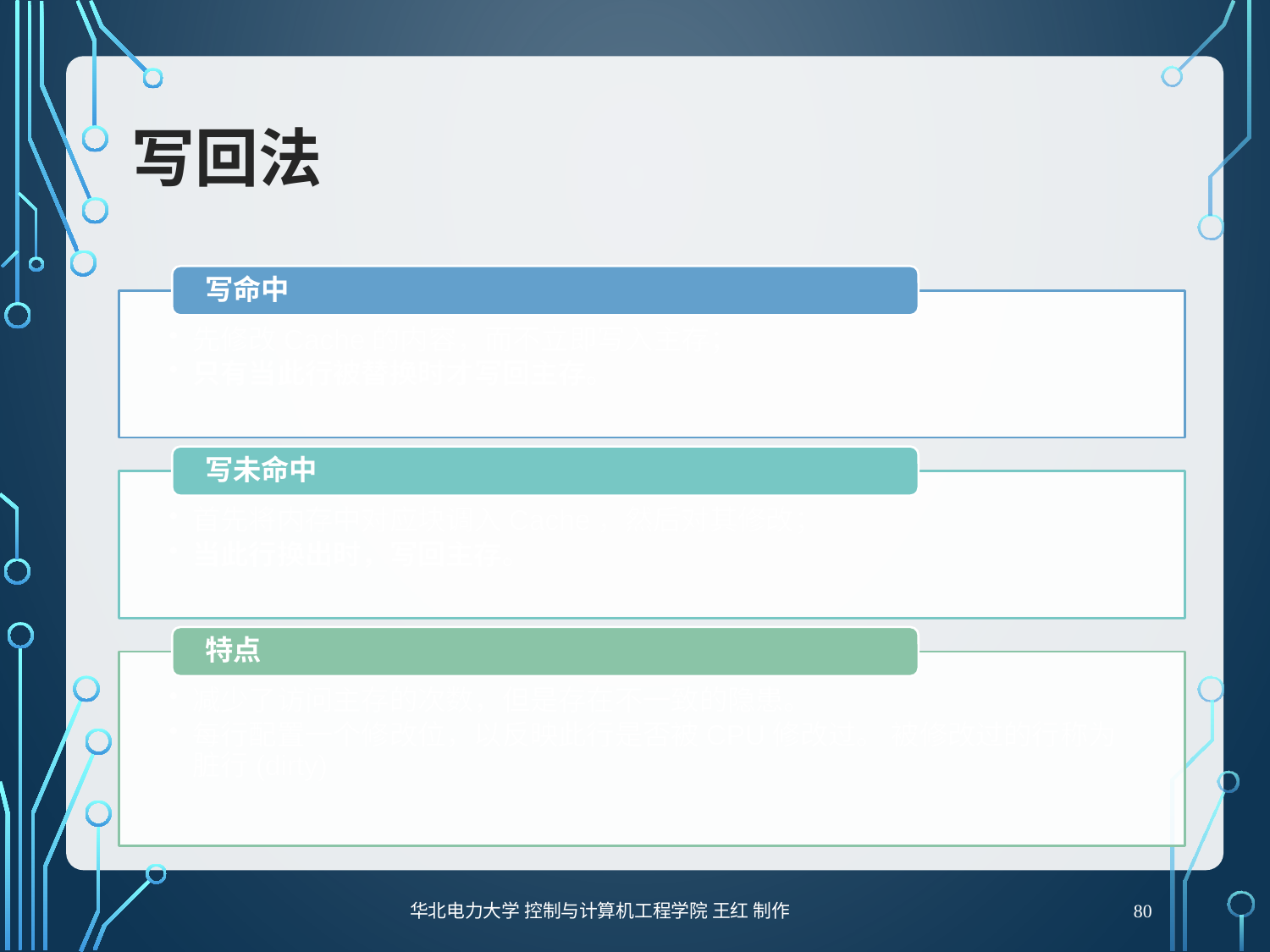

# 写回法
先修改Cache的内容，而不立即写入主存；
只有当此行被替换时才写回主存。
写命中
首先将内存中对应块调入Cache，然后对其修改；
当此行换出时，写回主存。
写未命中
减少了访问主存的次数，但是存在不一致的隐患。
每行配置一个修改位，以反映此行是否被CPU修改过。 被修改过的行称为脏行(dirty)
特点
80
华北电力大学 控制与计算机工程学院 王红 制作